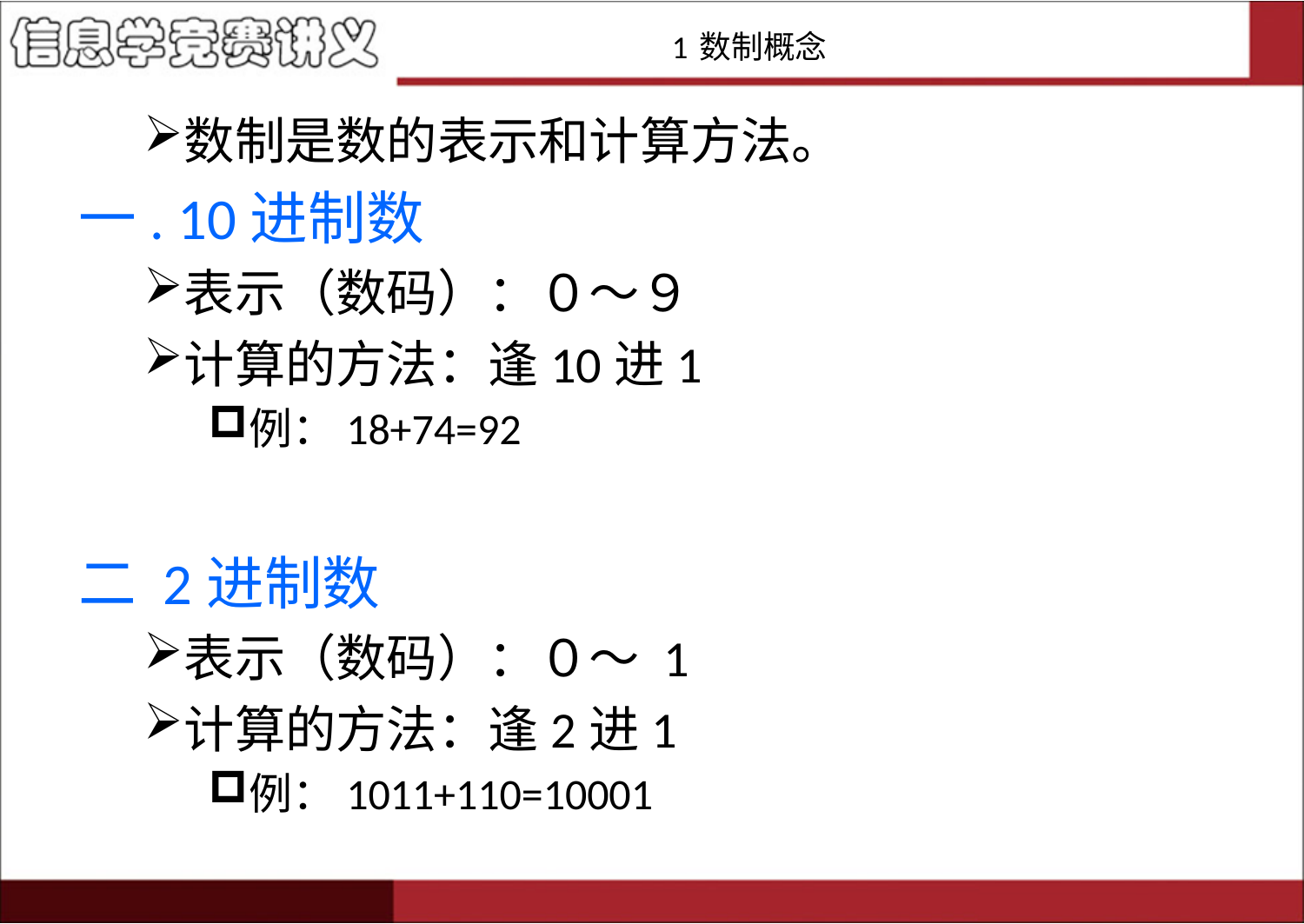

# 1 数制概念
数制是数的表示和计算方法。
一. 10进制数
表示（数码）：０～９
计算的方法：逢10进1
例：18+74=92

二 2进制数
表示（数码）：０～ 1
计算的方法：逢2进1
例：1011+110=10001